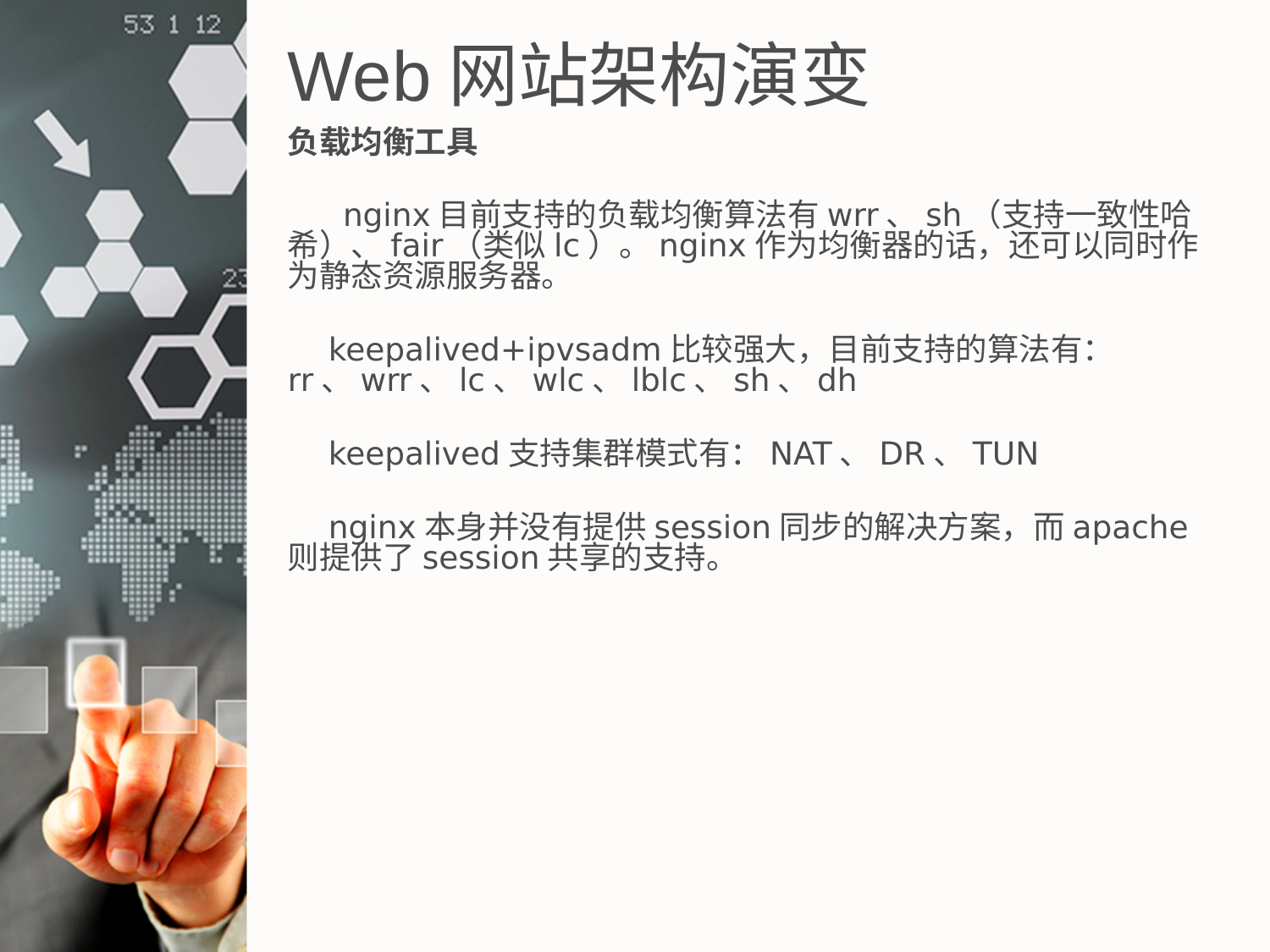

PPT模板下载：www.1ppt.com/moban/     行业PPT模板：www.1ppt.com/hangye/
节日PPT模板：www.1ppt.com/jieri/           PPT素材下载：www.1ppt.com/sucai/
PPT背景图片：www.1ppt.com/beijing/      PPT图表下载：www.1ppt.com/tubiao/
优秀PPT下载：www.1ppt.com/xiazai/        PPT教程： www.1ppt.com/powerpoint/
Word教程： www.1ppt.com/word/              Excel教程：www.1ppt.com/excel/
资料下载：www.1ppt.com/ziliao/                PPT课件下载：www.1ppt.com/kejian/
范文下载：www.1ppt.com/fanwen/             试卷下载：www.1ppt.com/shiti/
教案下载：www.1ppt.com/jiaoan/        PPT论坛：www.1ppt.cn

# Web网站架构演变
负载均衡工具

     nginx目前支持的负载均衡算法有wrr、sh（支持一致性哈希）、fair（类似lc）。nginx作为均衡器的话，还可以同时作为静态资源服务器。

    keepalived+ipvsadm比较强大，目前支持的算法有：rr、wrr、lc、wlc、lblc、sh、dh

    keepalived支持集群模式有：NAT、DR、TUN

    nginx本身并没有提供session同步的解决方案，而apache则提供了session共享的支持。